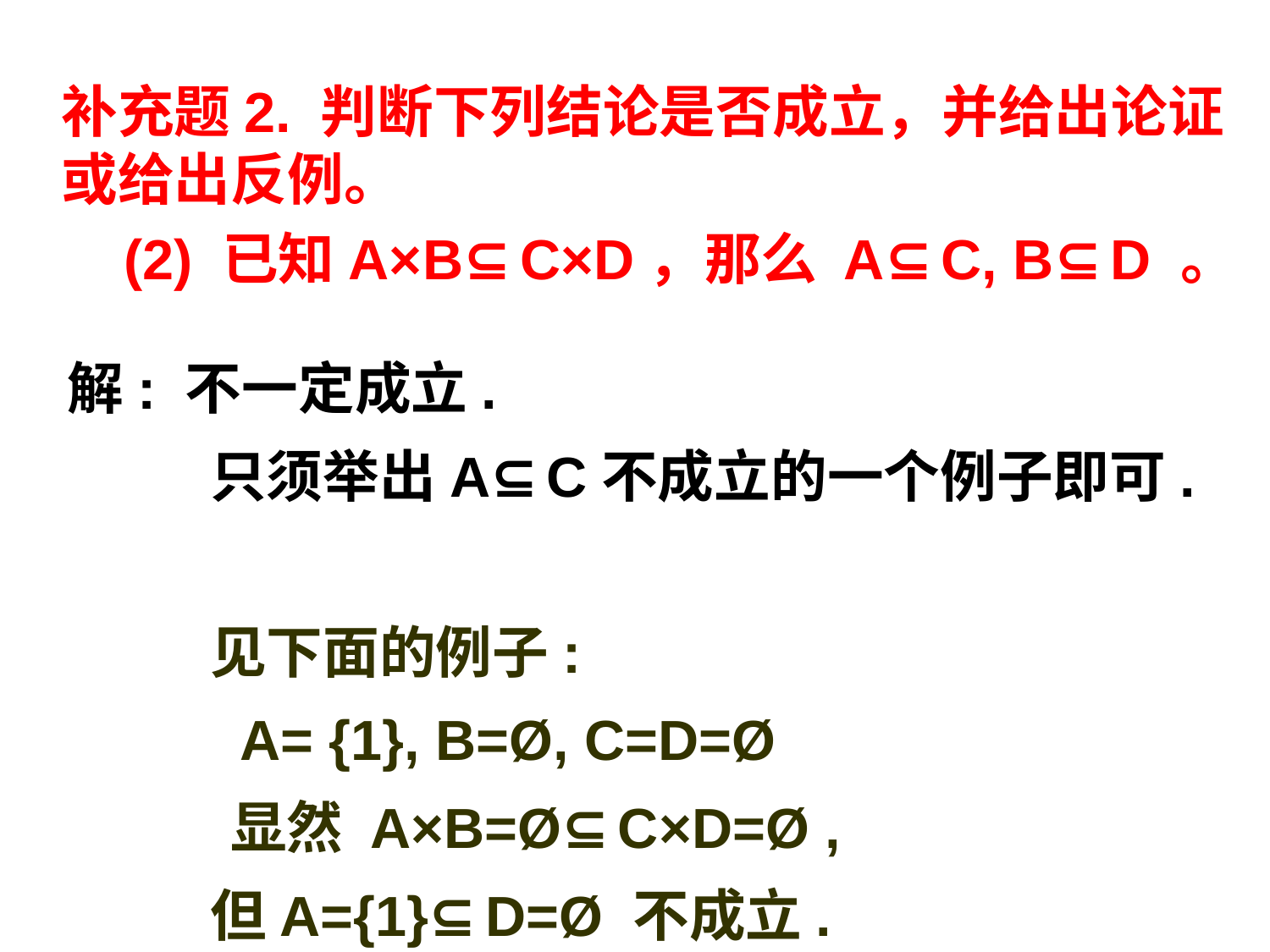

补充题2. 判断下列结论是否成立，并给出论证或给出反例。
    (2) 已知A×B⊆C×D，那么 A⊆C, B⊆D 。
解: 不一定成立.
          只须举出A⊆C不成立的一个例子即可.
          见下面的例子:
           A= {1}, B=Ø, C=D=Ø
	  显然 A×B=Ø⊆C×D=Ø ,
          但A={1}⊆D=Ø 不成立.